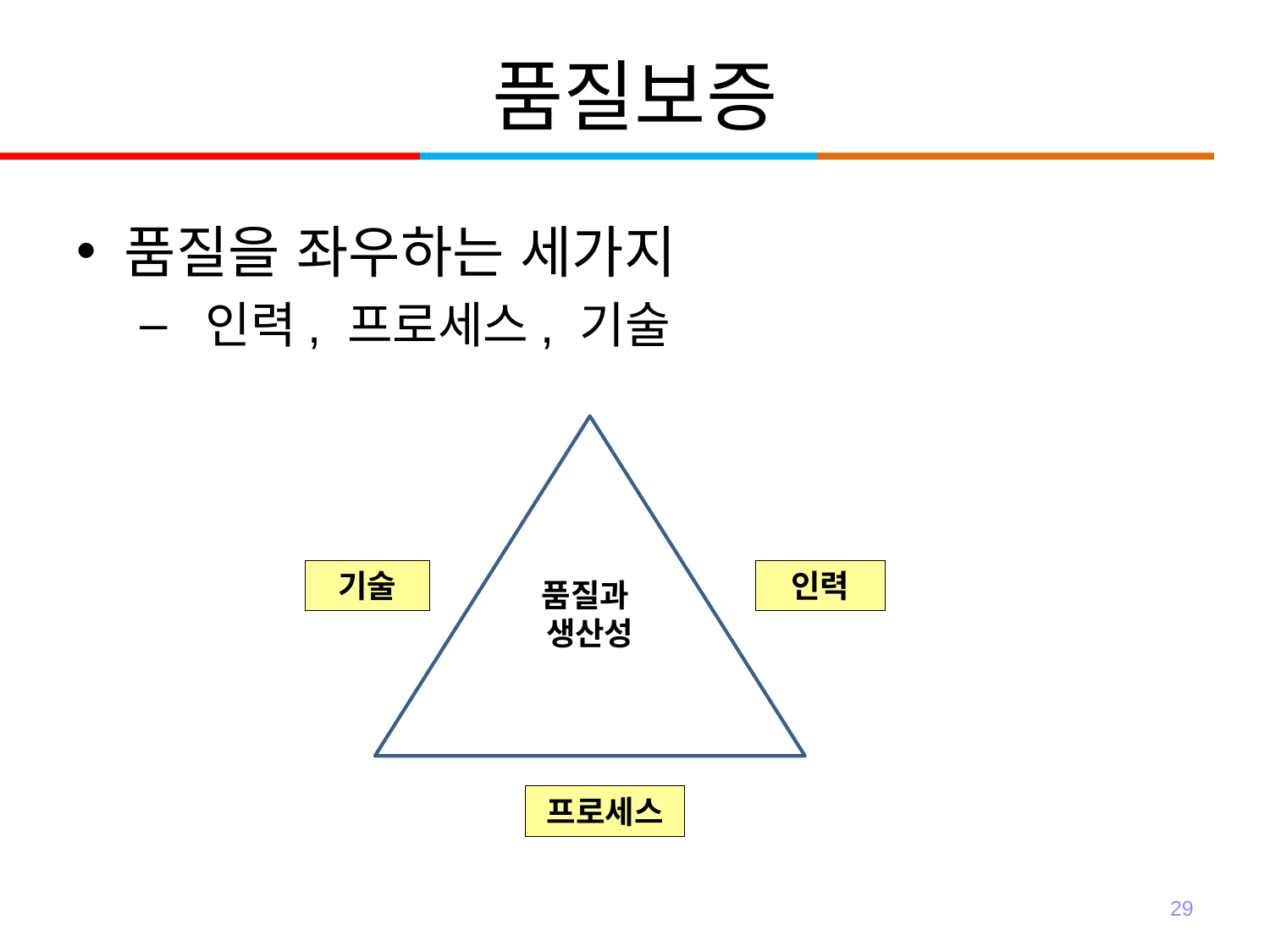

# 품질보증
품질을 좌우하는 세가지
 인력, 프로세스, 기술
품질과
생산성

기술
인력
프로세스
29